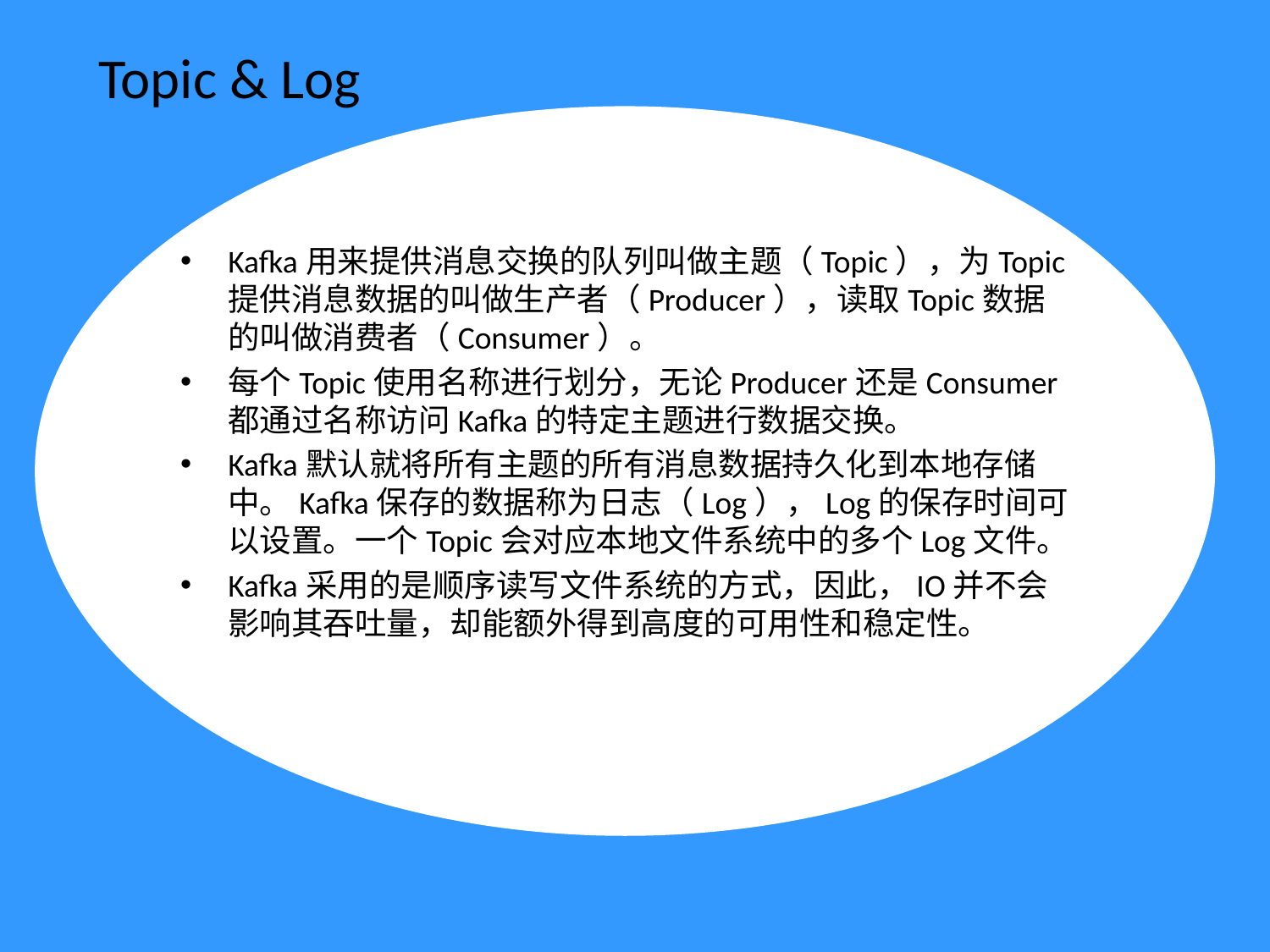

# Topic & Log
Kafka用来提供消息交换的队列叫做主题（Topic），为Topic提供消息数据的叫做生产者（Producer），读取Topic数据的叫做消费者（Consumer）。
每个Topic使用名称进行划分，无论Producer还是Consumer都通过名称访问Kafka的特定主题进行数据交换。
Kafka默认就将所有主题的所有消息数据持久化到本地存储中。Kafka保存的数据称为日志（Log），Log的保存时间可以设置。一个Topic会对应本地文件系统中的多个Log文件。
Kafka采用的是顺序读写文件系统的方式，因此，IO并不会影响其吞吐量，却能额外得到高度的可用性和稳定性。